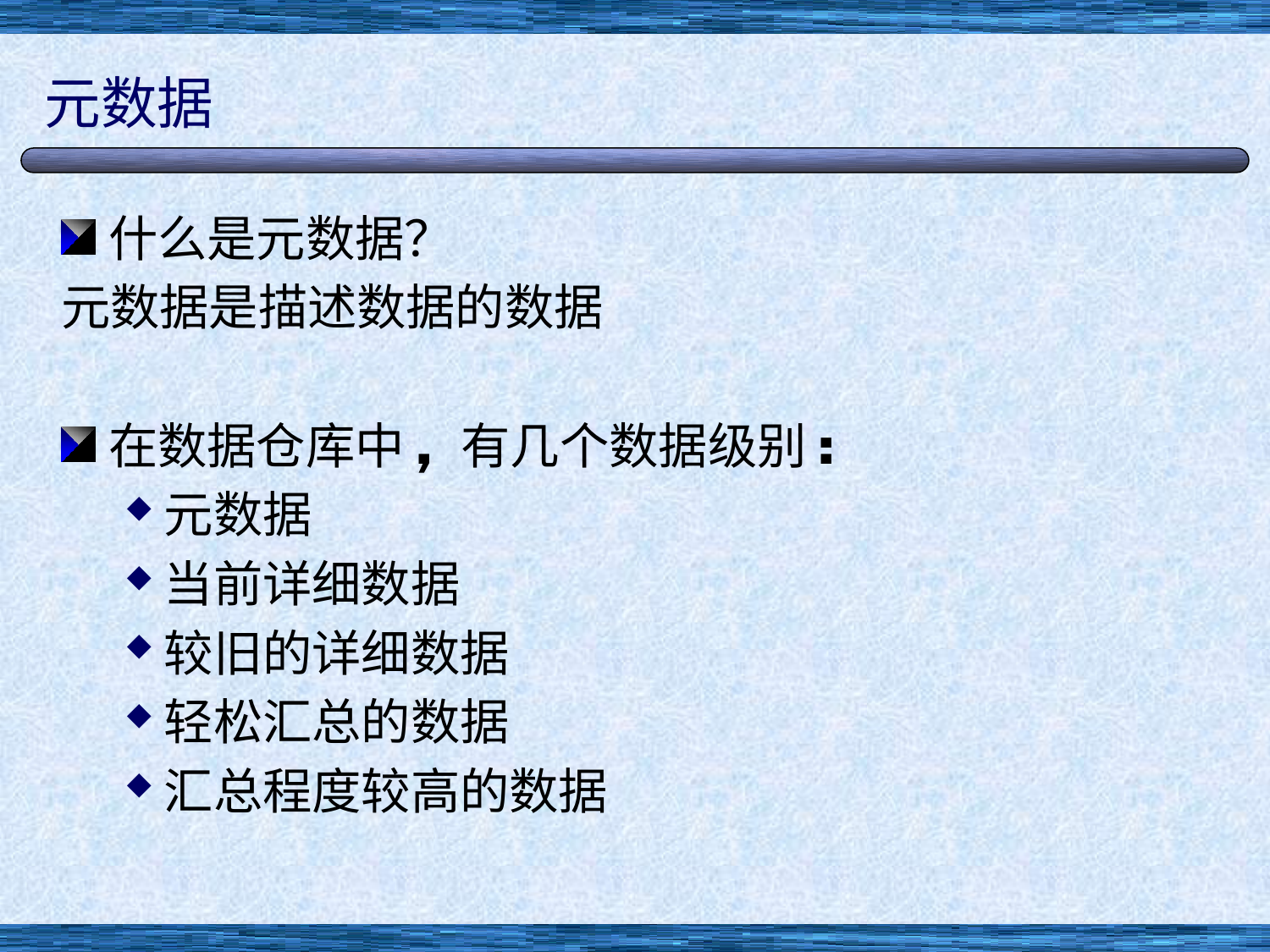

# 元数据
什么是元数据？
元数据是描述数据的数据

在数据仓库中, 有几个数据级别:
元数据
当前详细数据
较旧的详细数据
轻松汇总的数据
汇总程度较高的数据